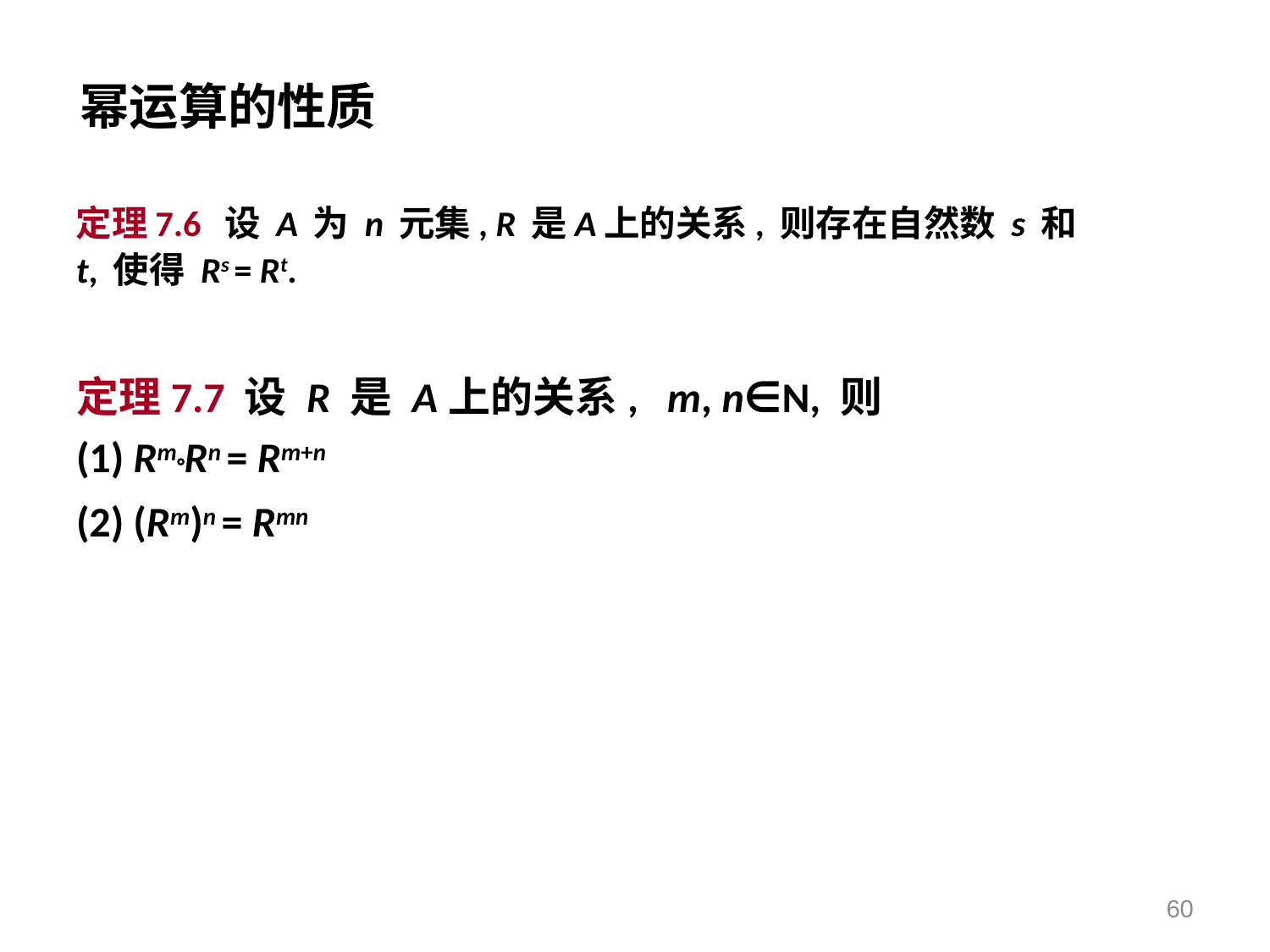

# 幂运算的性质
定理7.6  设 A 为 n 元集, R 是A上的关系, 则存在自然数 s 和
t, 使得 Rs = Rt.
定理7.7 设 R 是 A上的关系,   m, n∈N, 则
(1) Rm°Rn = Rm+n
(2) (Rm)n = Rmn

60